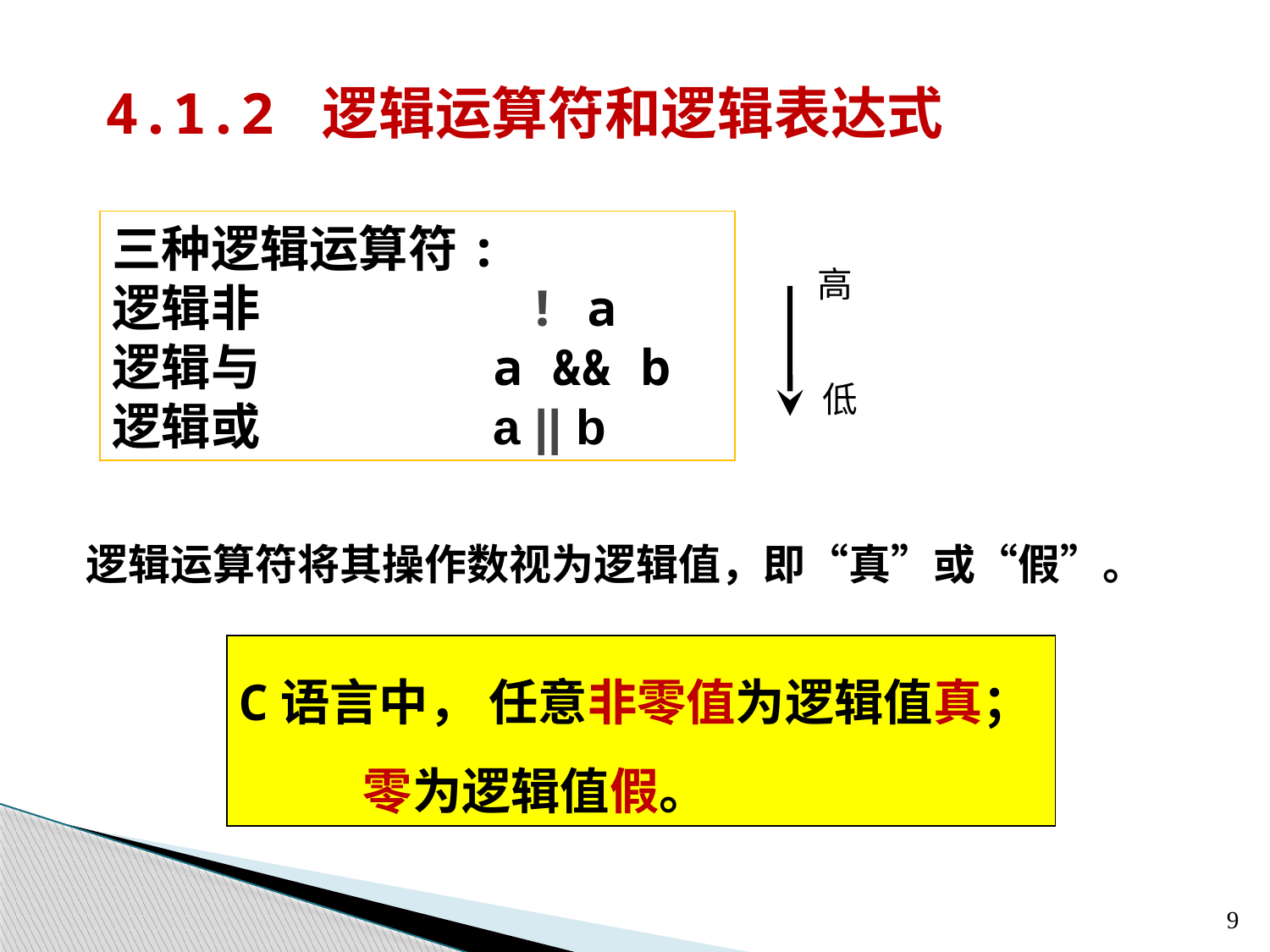

4.1.2 逻辑运算符和逻辑表达式
三种逻辑运算符:
逻辑非		  ! a
逻辑与		a && b
逻辑或		a || b
高

低
逻辑运算符将其操作数视为逻辑值，即“真”或“假”。
C语言中， 任意非零值为逻辑值真；
          零为逻辑值假。
9